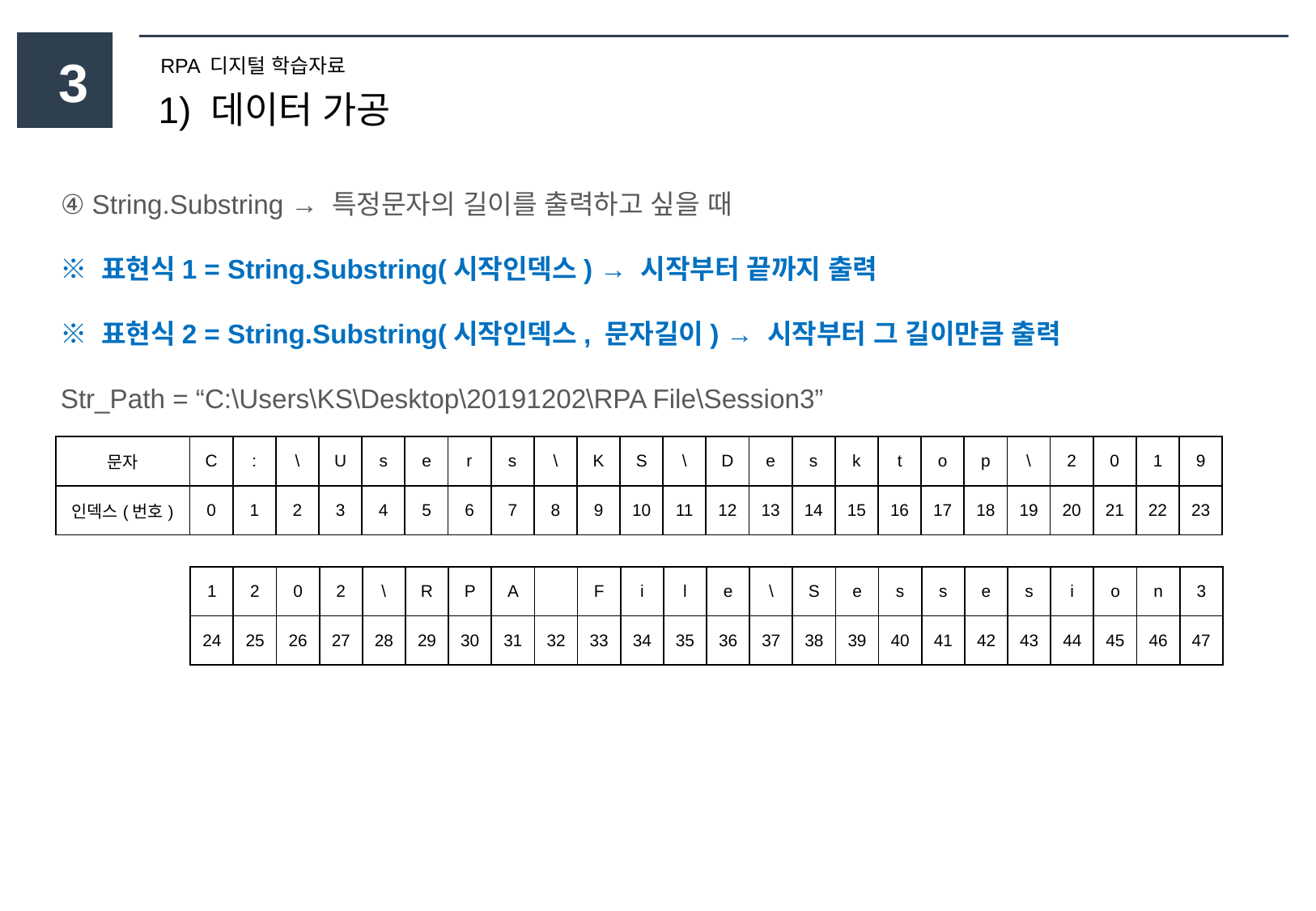

3
RPA 디지털 학습자료
1) 데이터 가공
④ String.Substring → 특정문자의 길이를 출력하고 싶을 때
※ 표현식1 = String.Substring(시작인덱스) → 시작부터 끝까지 출력
※ 표현식2 = String.Substring(시작인덱스, 문자길이) → 시작부터 그 길이만큼 출력
Str_Path = “C:\Users\KS\Desktop\20191202\RPA File\Session3”
| 문자 | C | : | \ | U | s | e | r | s | \ | K | S | \ | D | e | s | k | t | o | p | \ | 2 | 0 | 1 | 9 |
| --- | --- | --- | --- | --- | --- | --- | --- | --- | --- | --- | --- | --- | --- | --- | --- | --- | --- | --- | --- | --- | --- | --- | --- | --- |
| 인덱스(번호) | 0 | 1 | 2 | 3 | 4 | 5 | 6 | 7 | 8 | 9 | 10 | 11 | 12 | 13 | 14 | 15 | 16 | 17 | 18 | 19 | 20 | 21 | 22 | 23 |
| 1 | 2 | 0 | 2 | \ | R | P | A |  | F | i | l | e | \ | S | e | s | s | e | s | i | o | n | 3 |
| --- | --- | --- | --- | --- | --- | --- | --- | --- | --- | --- | --- | --- | --- | --- | --- | --- | --- | --- | --- | --- | --- | --- | --- |
| 24 | 25 | 26 | 27 | 28 | 29 | 30 | 31 | 32 | 33 | 34 | 35 | 36 | 37 | 38 | 39 | 40 | 41 | 42 | 43 | 44 | 45 | 46 | 47 |